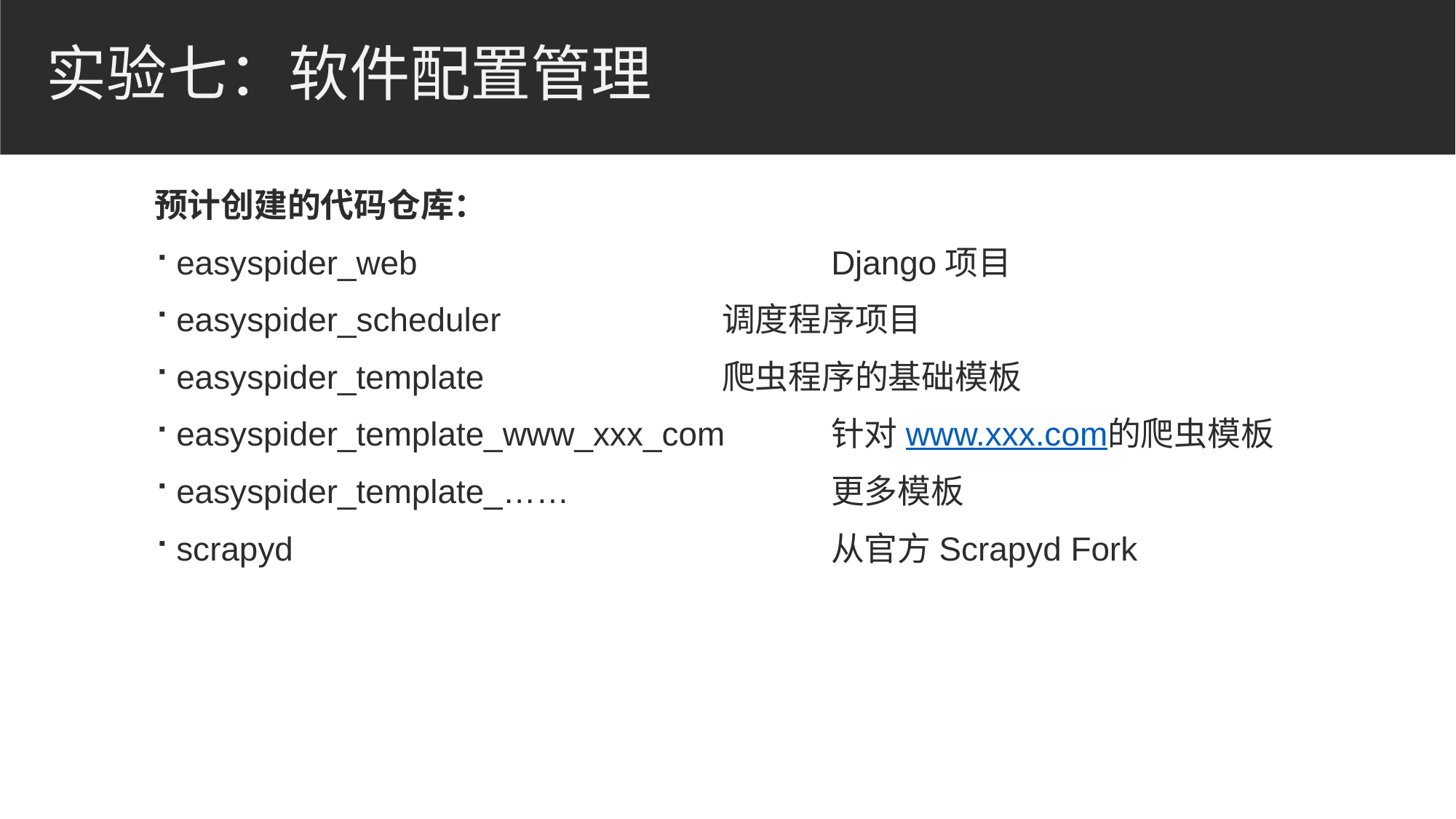

# 实验七：软件配置管理
预计创建的代码仓库：
easyspider_web				Django项目
easyspider_scheduler			调度程序项目
easyspider_template			爬虫程序的基础模板
easyspider_template_www_xxx_com	针对www.xxx.com的爬虫模板
easyspider_template_……			更多模板
scrapyd					从官方Scrapyd Fork